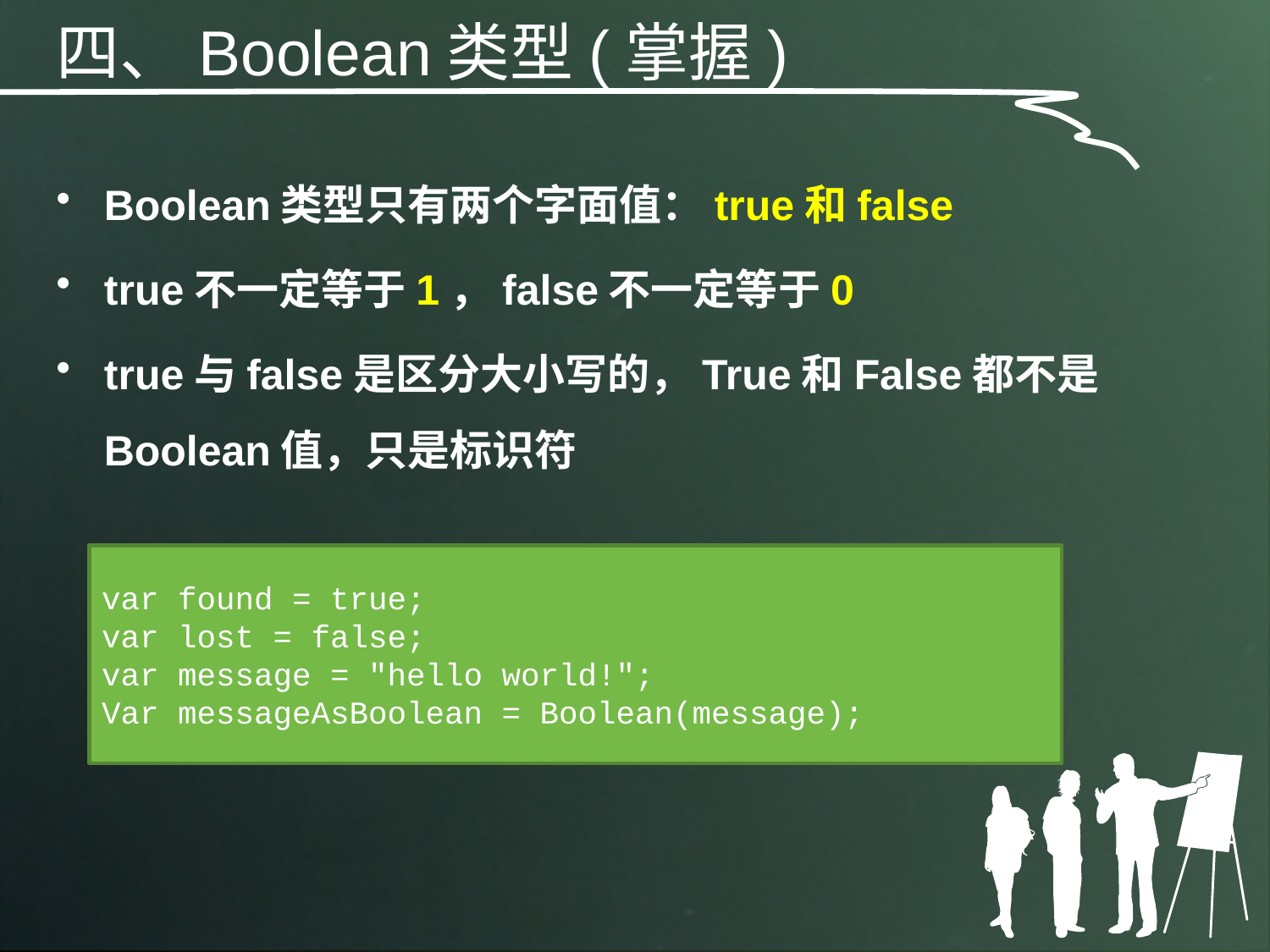

四、Boolean类型(掌握)

Boolean类型只有两个字面值：true和false
true不一定等于1，false不一定等于0
true与false是区分大小写的，True和False都不是Boolean值，只是标识符
var found = true;
var lost = false;
var message = "hello world!";
Var messageAsBoolean = Boolean(message);